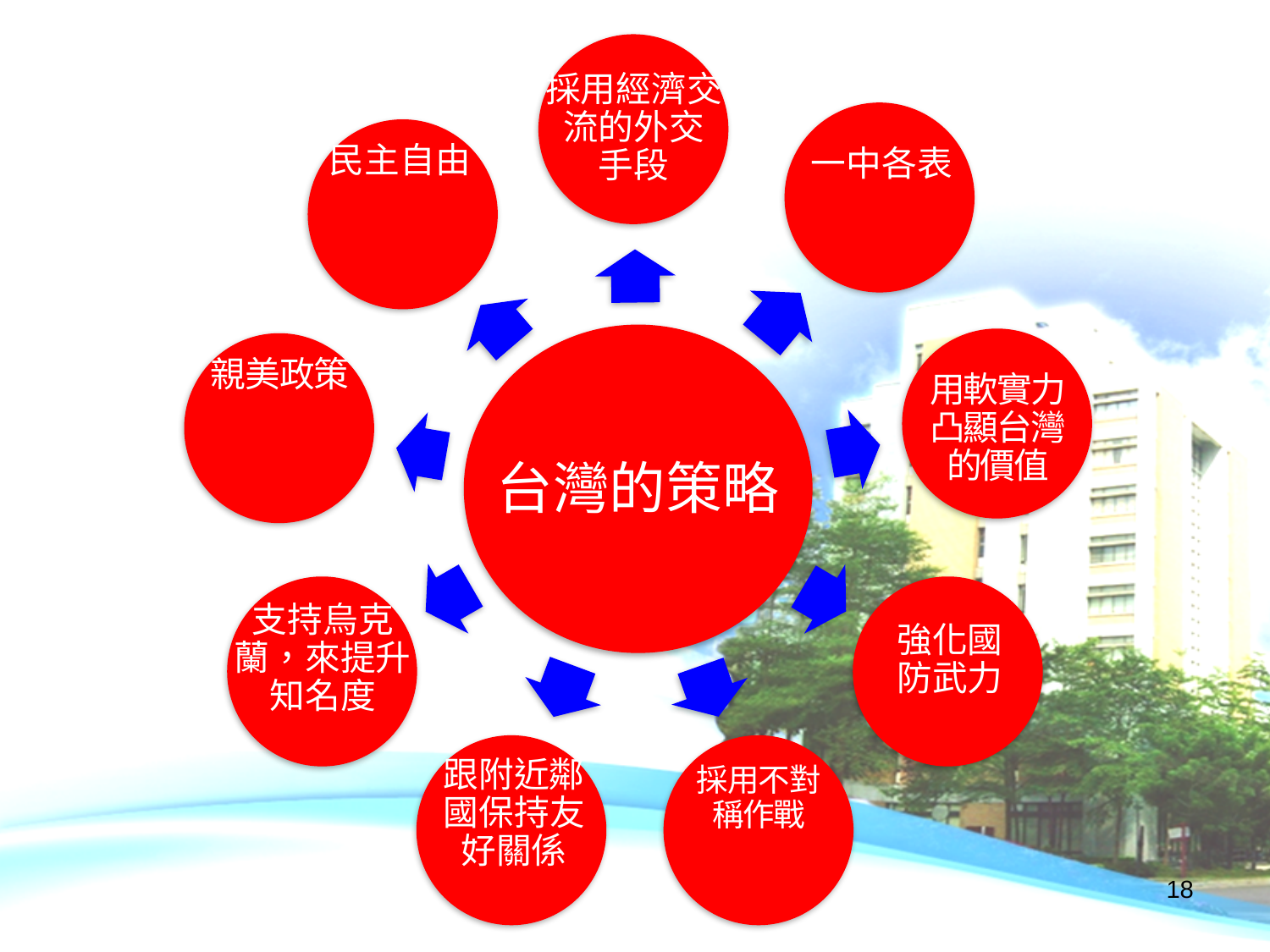

21st Century
VUCA
Era

Volatile

Uncertain

Complex

採用經濟交
流的外交
手段
民主自由
一中各表

親美政策
用軟實力
凸顯台灣
的價值
台灣的策略
支持烏克
蘭，來提升
知名度
強化國
防武力
跟附近鄰
國保持友
好關係
採用不對
稱作戰
18